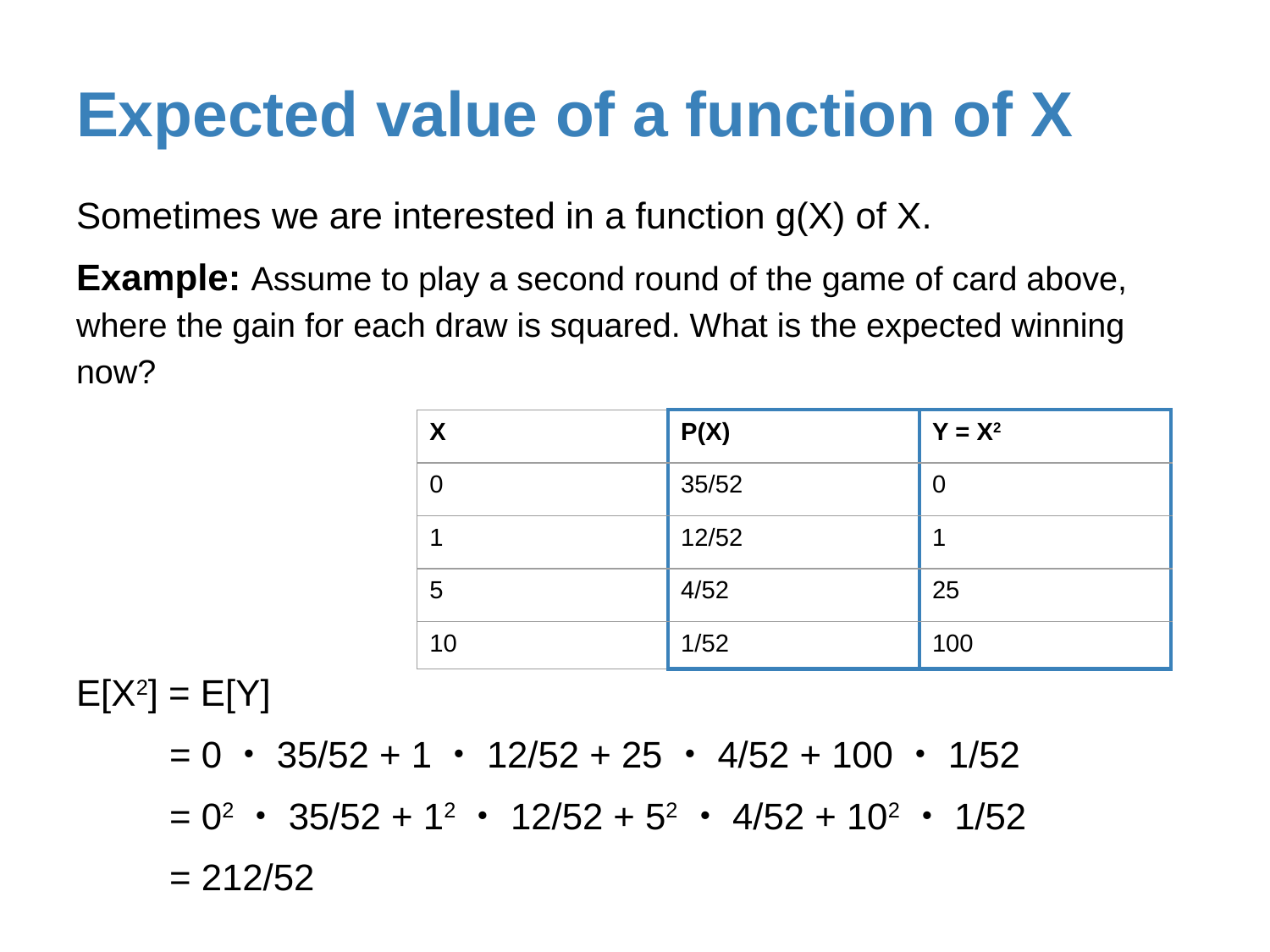

# Expected value of a function of X
Sometimes we are interested in a function g(X) of X.
Example: Assume to play a second round of the game of card above, where the gain for each draw is squared. What is the expected winning now?

E[X2] = E[Y]
         = 0・35/52 + 1・12/52 + 25・4/52 + 100・1/52
         = 02・35/52 + 12・12/52 + 52・4/52 + 102・1/52
         = 212/52

| X | P(X) | Y = X2 |
| --- | --- | --- |
| 0 | 35/52 | 0 |
| 1 | 12/52 | 1 |
| 5 | 4/52 | 25 |
| 10 | 1/52 | 100 |